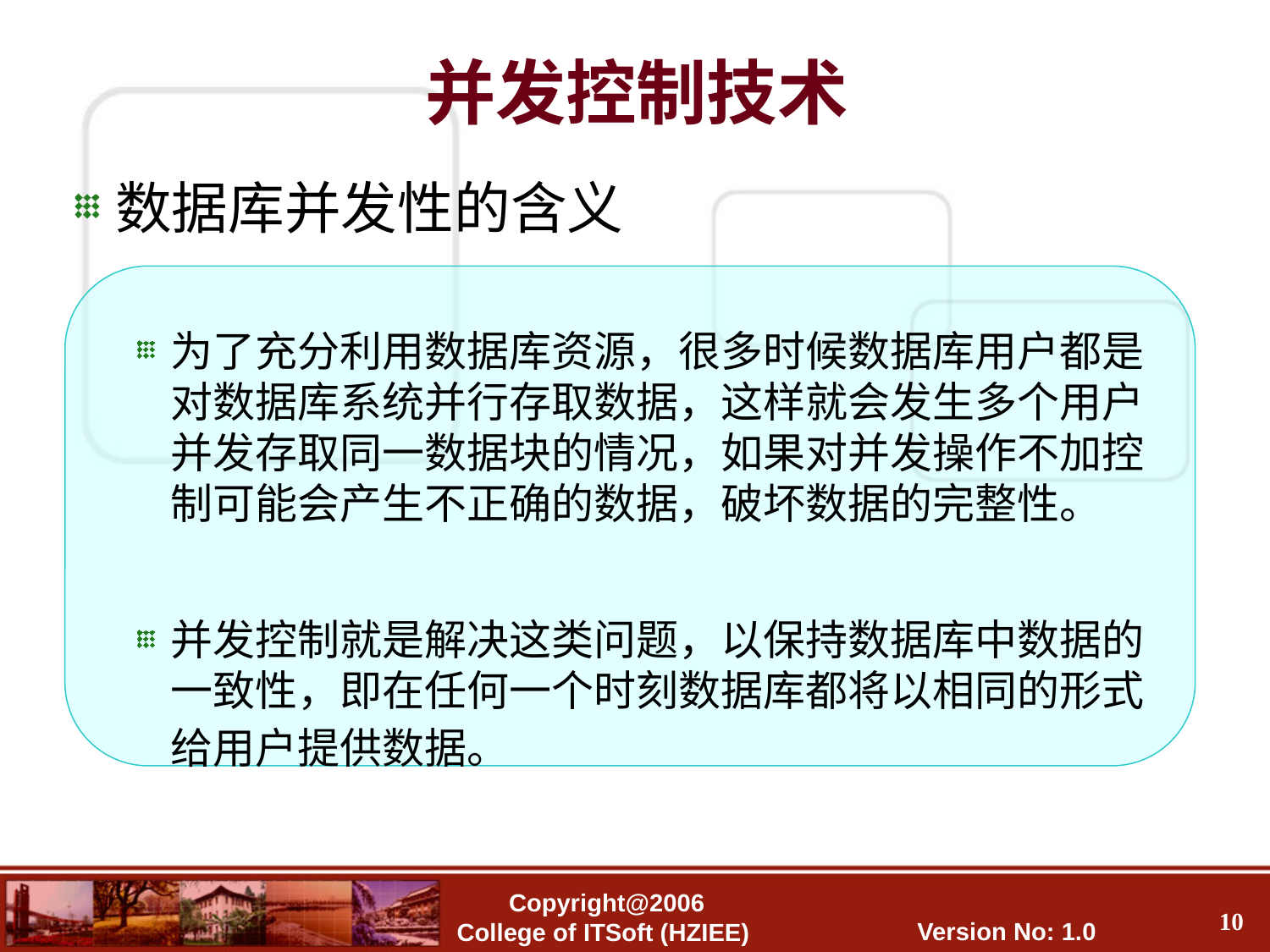

# 并发控制技术
数据库并发性的含义

为了充分利用数据库资源，很多时候数据库用户都是对数据库系统并行存取数据，这样就会发生多个用户并发存取同一数据块的情况，如果对并发操作不加控制可能会产生不正确的数据，破坏数据的完整性。

并发控制就是解决这类问题，以保持数据库中数据的一致性，即在任何一个时刻数据库都将以相同的形式给用户提供数据。